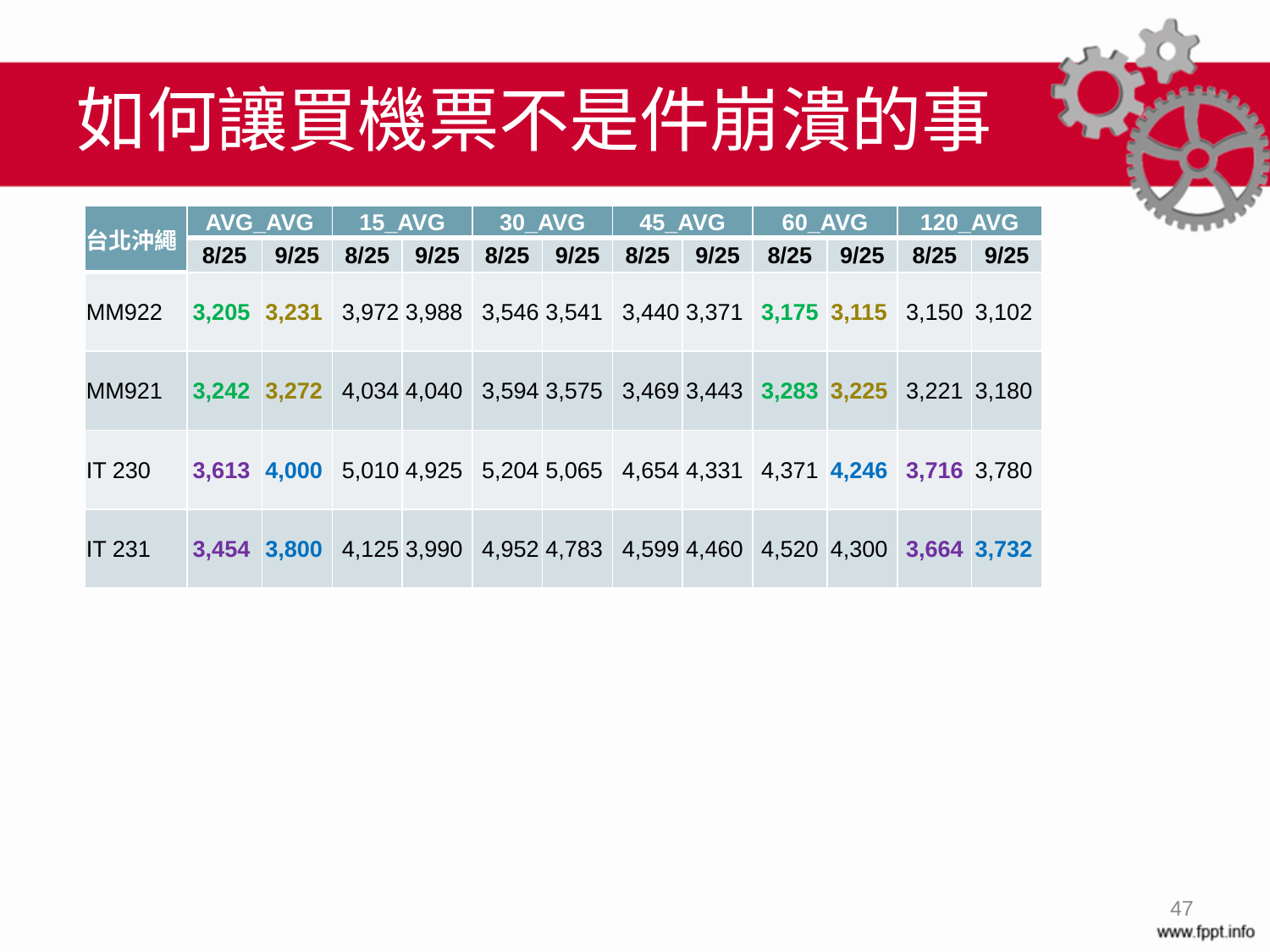

# 如何讓買機票不是件崩潰的事
| 台北沖繩 | AVG\_AVG |  | 15\_AVG |  | 30\_AVG |  | 45\_AVG |  | 60\_AVG |  | 120\_AVG |  |
| --- | --- | --- | --- | --- | --- | --- | --- | --- | --- | --- | --- | --- |
|  | 8/25 | 9/25 | 8/25 | 9/25 | 8/25 | 9/25 | 8/25 | 9/25 | 8/25 | 9/25 | 8/25 | 9/25 |
| MM922 | 3,205 | 3,231 | 3,972 | 3,988 | 3,546 | 3,541 | 3,440 | 3,371 | 3,175 | 3,115 | 3,150 | 3,102 |
| MM921 | 3,242 | 3,272 | 4,034 | 4,040 | 3,594 | 3,575 | 3,469 | 3,443 | 3,283 | 3,225 | 3,221 | 3,180 |
| IT 230 | 3,613 | 4,000 | 5,010 | 4,925 | 5,204 | 5,065 | 4,654 | 4,331 | 4,371 | 4,246 | 3,716 | 3,780 |
| IT 231 | 3,454 | 3,800 | 4,125 | 3,990 | 4,952 | 4,783 | 4,599 | 4,460 | 4,520 | 4,300 | 3,664 | 3,732 |
47